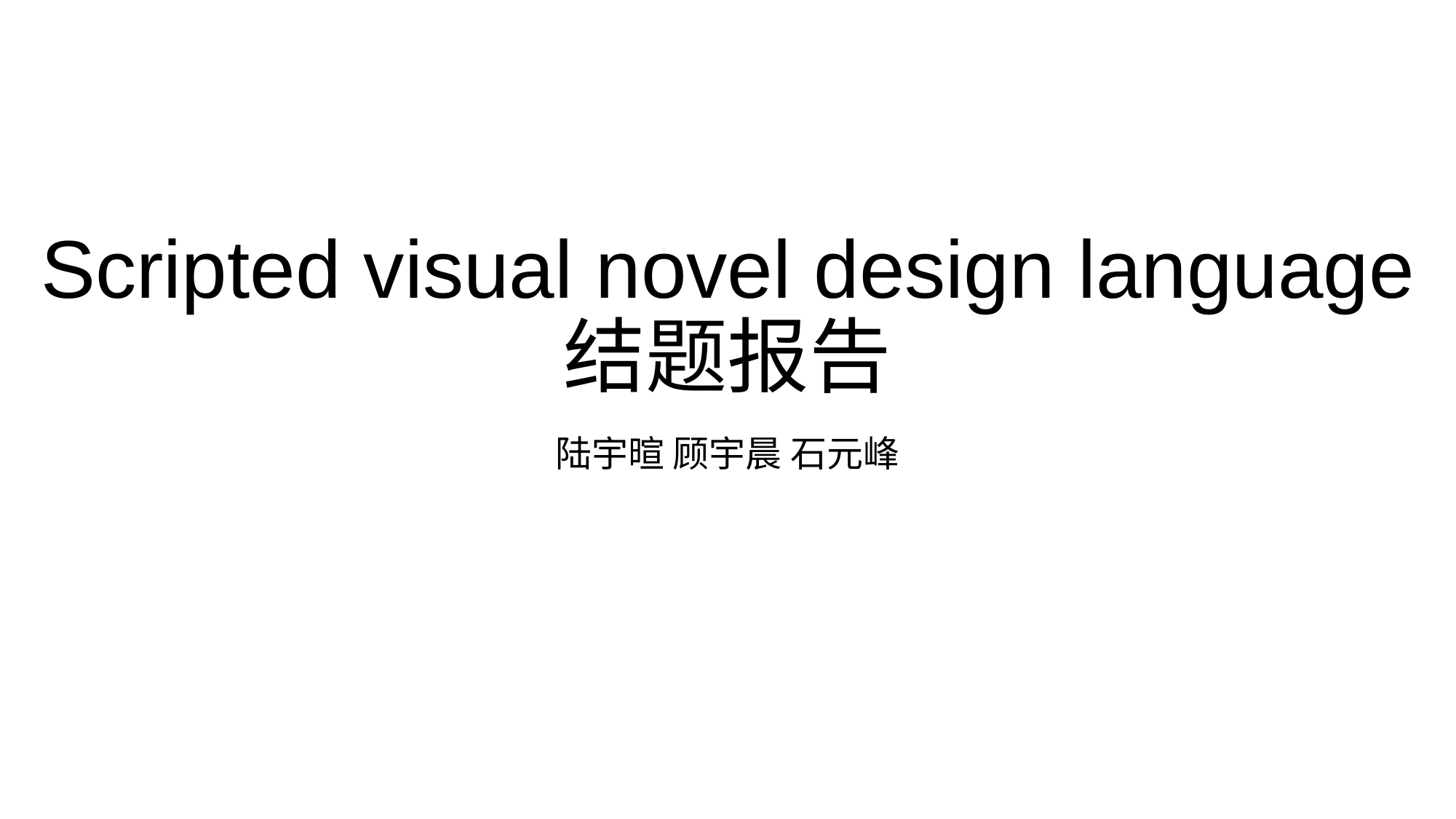

# Scripted visual novel design language 结题报告
陆宇暄 顾宇晨 石元峰